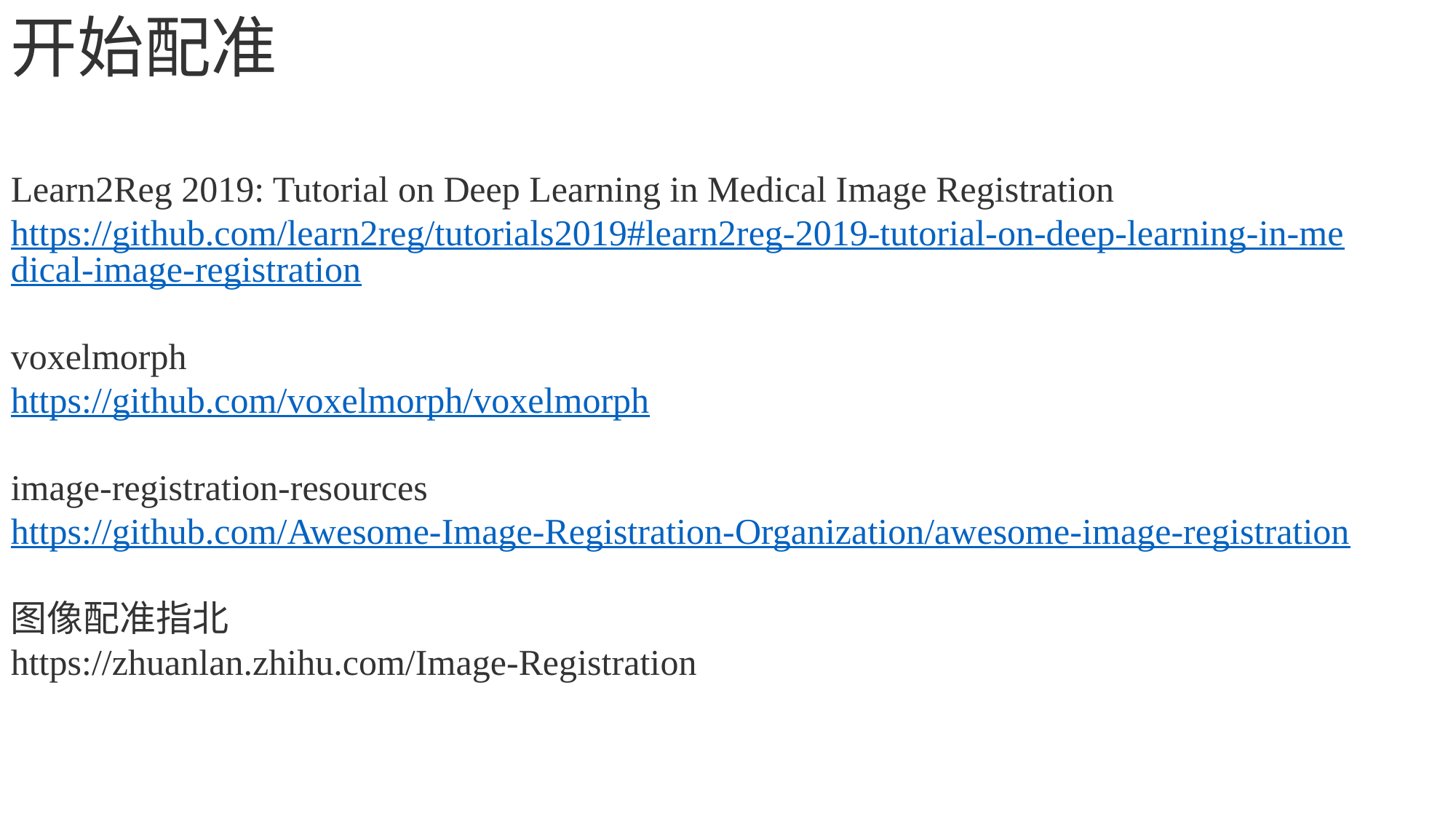

开始配准

Learn2Reg 2019: Tutorial on Deep Learning in Medical Image Registration
https://github.com/learn2reg/tutorials2019#learn2reg-2019-tutorial-on-deep-learning-in-medical-image-registration

voxelmorph
https://github.com/voxelmorph/voxelmorph

image-registration-resources
https://github.com/Awesome-Image-Registration-Organization/awesome-image-registration

图像配准指北
https://zhuanlan.zhihu.com/Image-Registration